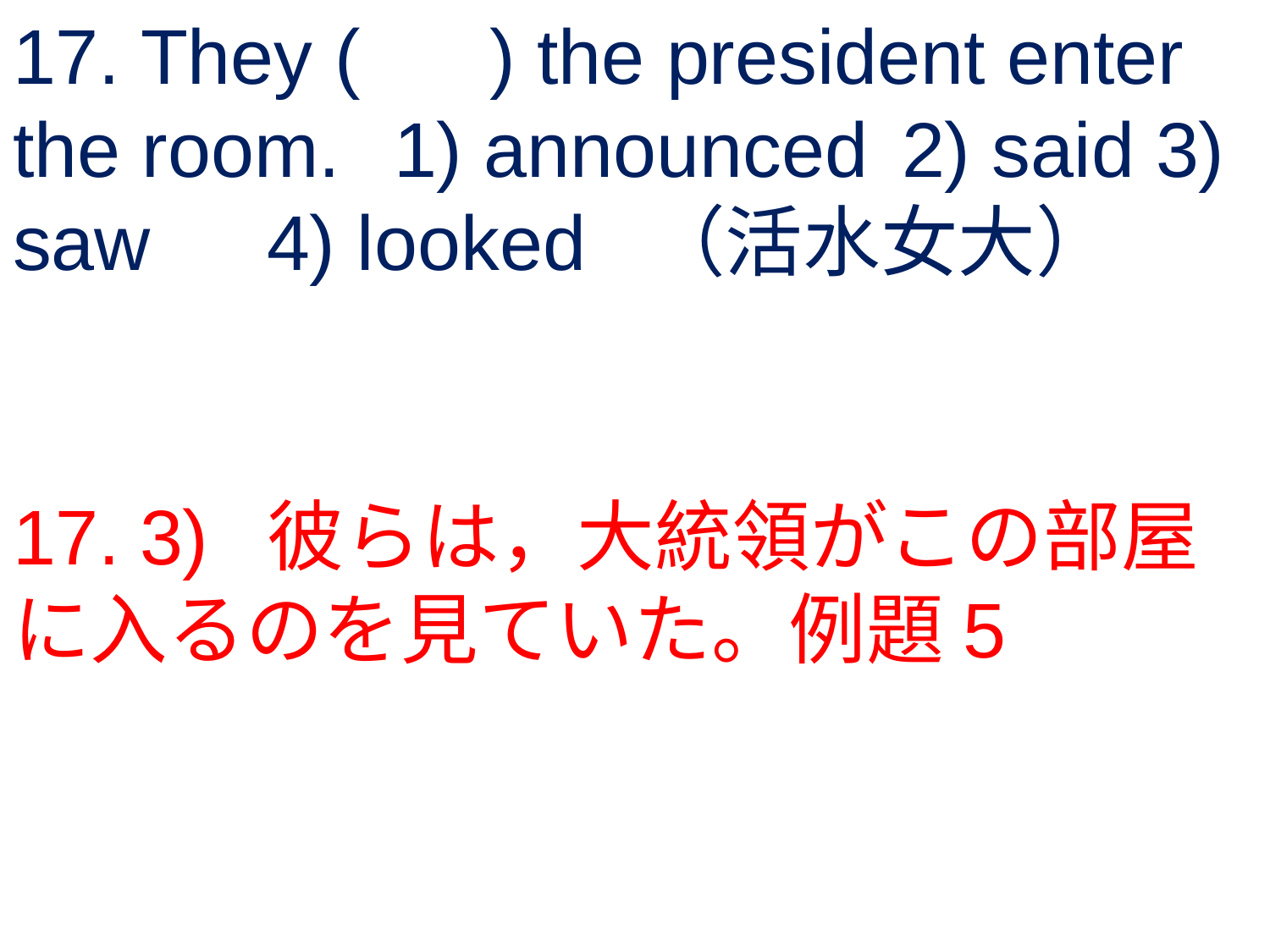

# 17. They (      ) the president enter the room.	1) announced	2) said	3) saw	4) looked	（活水女大）
17.	3) 	彼らは，大統領がこの部屋に入るのを見ていた。例題5